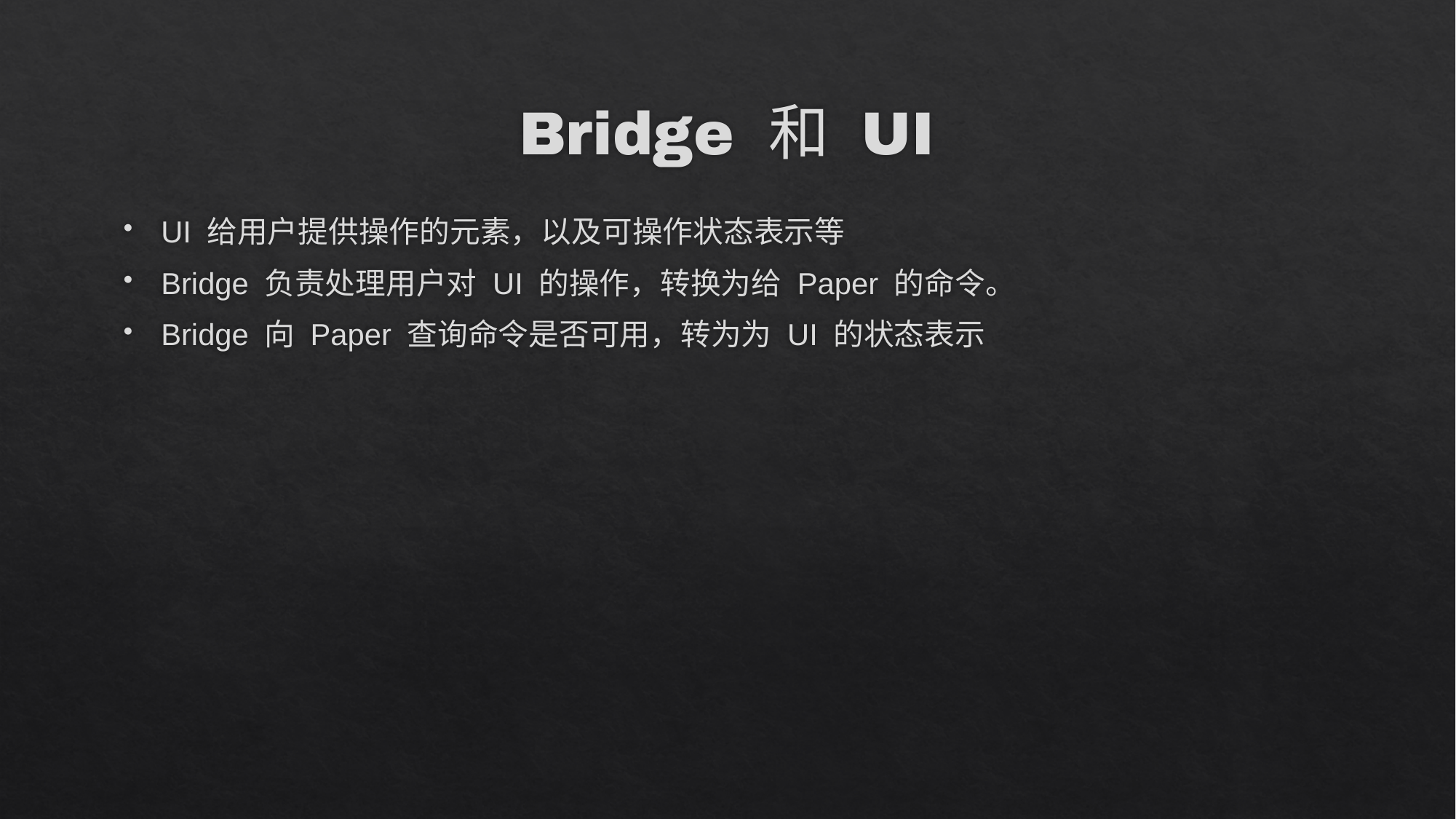

# Bridge 和 UI
UI 给用户提供操作的元素，以及可操作状态表示等
Bridge 负责处理用户对 UI 的操作，转换为给 Paper 的命令。
Bridge 向 Paper 查询命令是否可用，转为为 UI 的状态表示